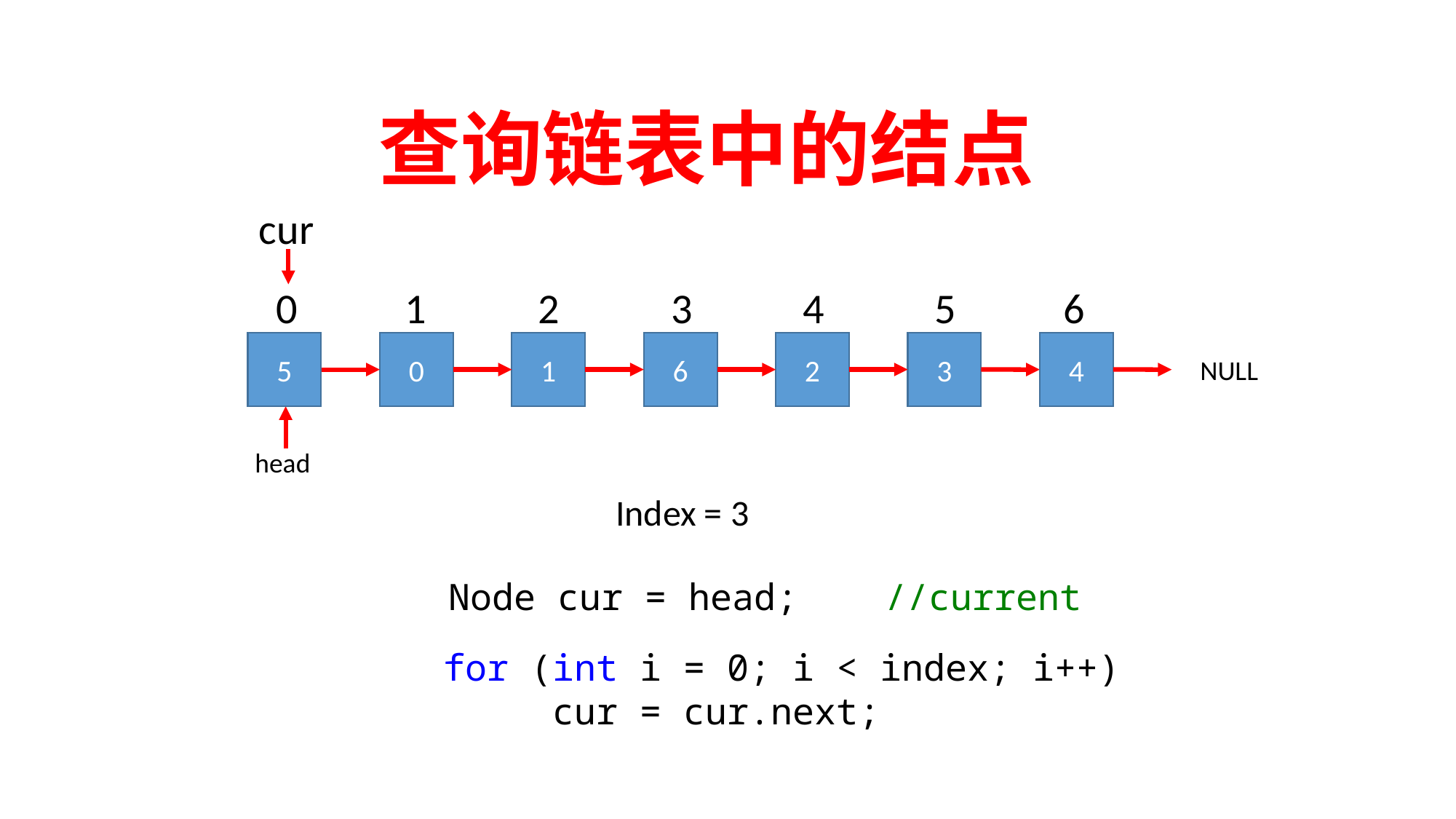

查询链表中的结点
 cur
0
1
2
3
4
5
6
5
0
1
6
2
3
4
NULL
head
Index = 3
Node cur = head;    //current
for (int i = 0; i < index; i++)
	cur = cur.next;